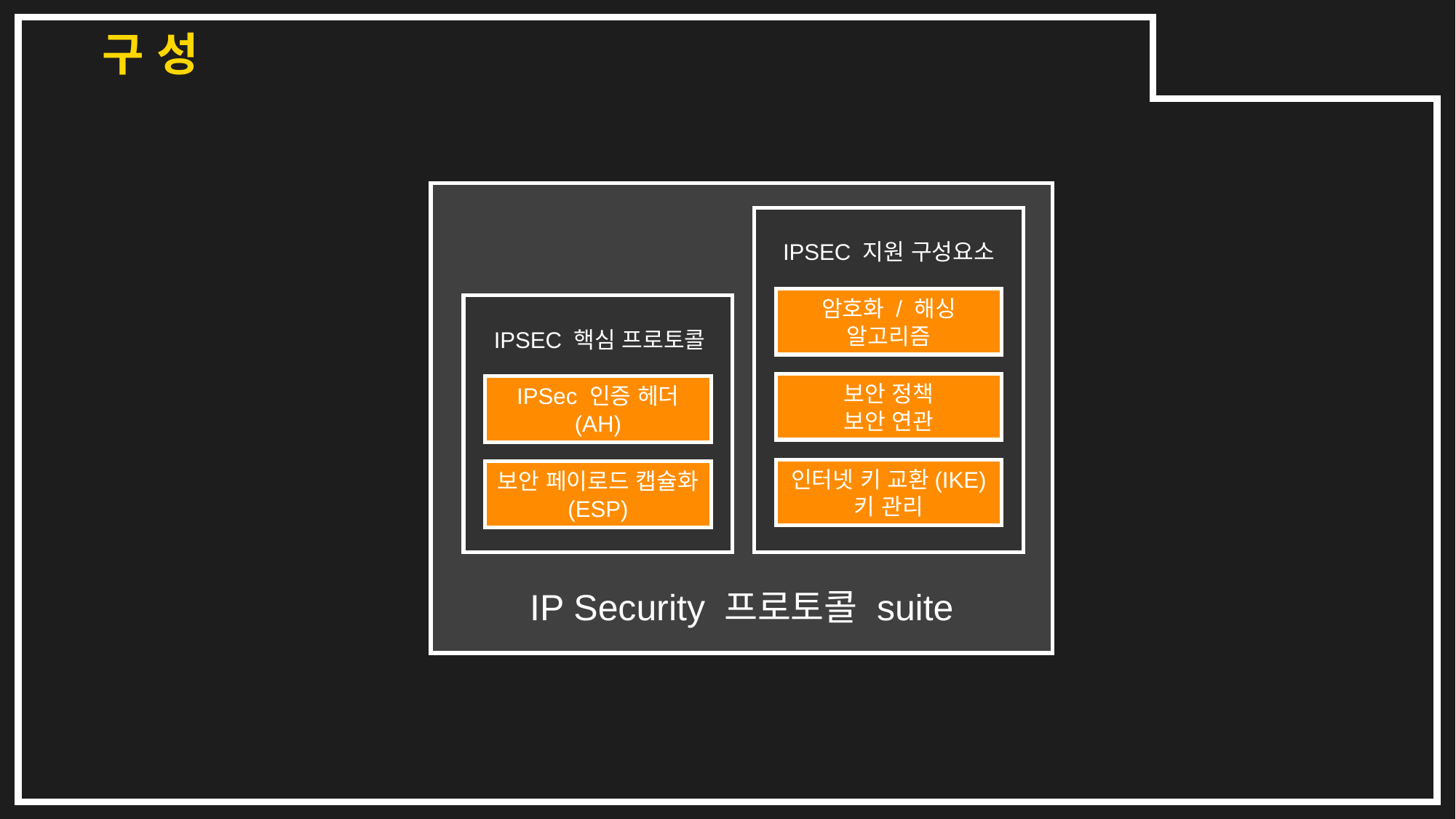

구 성

IPSEC 지원 구성요소
암호화 / 해싱
알고리즘

IPSEC 핵심 프로토콜
보안 정책
보안 연관
IPSec 인증 헤더
(AH)
인터넷 키 교환(IKE)
키 관리
보안 페이로드 캡슐화 (ESP)
IP Security 프로토콜 suite